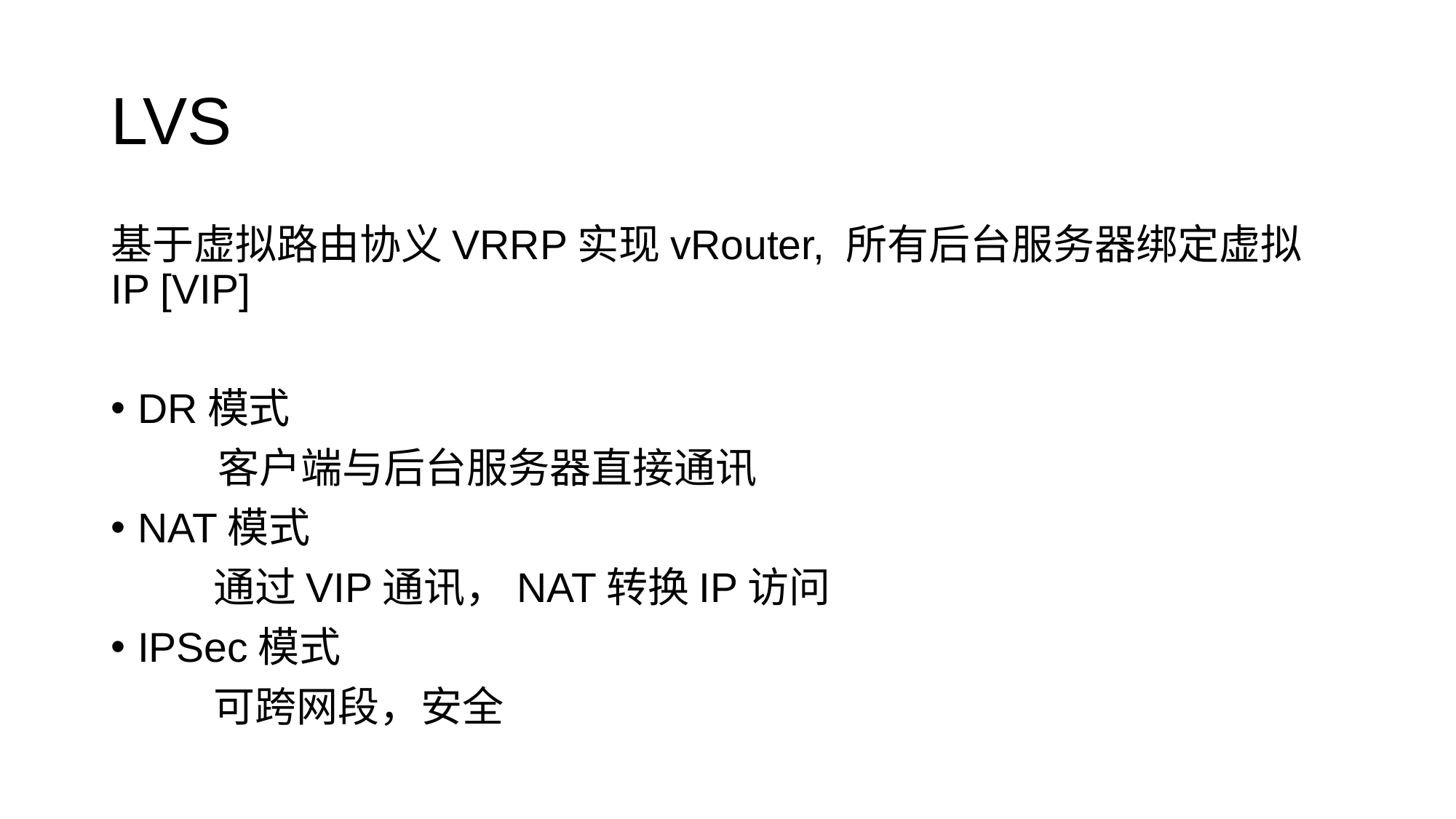

# LVS
基于虚拟路由协义VRRP实现vRouter, 所有后台服务器绑定虚拟IP [VIP]

DR模式
	客户端与后台服务器直接通讯
NAT模式
          通过VIP通讯，NAT转换IP访问
IPSec模式
          可跨网段，安全